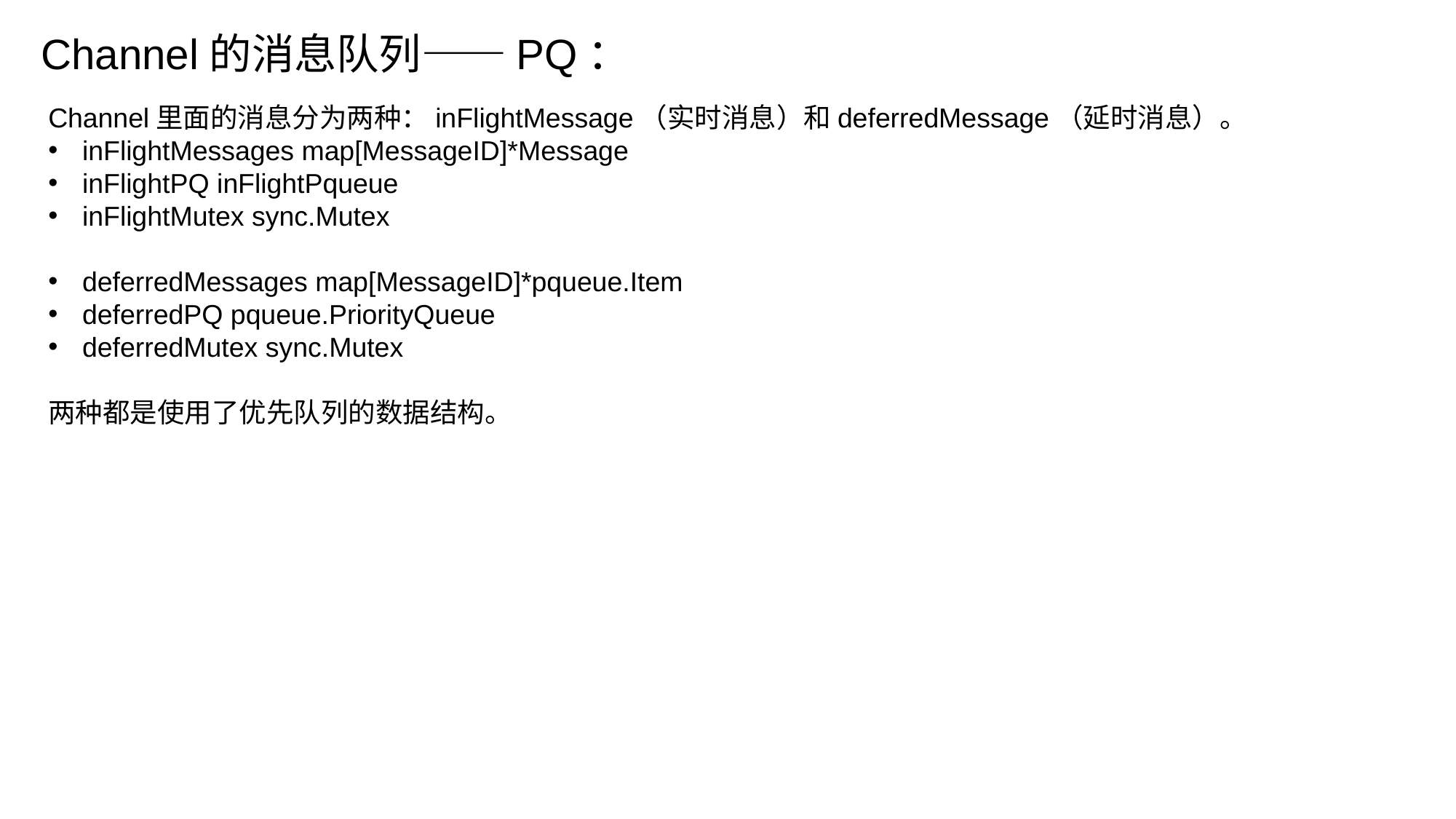

Channel的消息队列——PQ：
Channel里面的消息分为两种：inFlightMessage（实时消息）和deferredMessage（延时消息）。
inFlightMessages map[MessageID]*Message
inFlightPQ inFlightPqueue
inFlightMutex sync.Mutex

deferredMessages map[MessageID]*pqueue.Item
deferredPQ pqueue.PriorityQueue
deferredMutex sync.Mutex

两种都是使用了优先队列的数据结构。